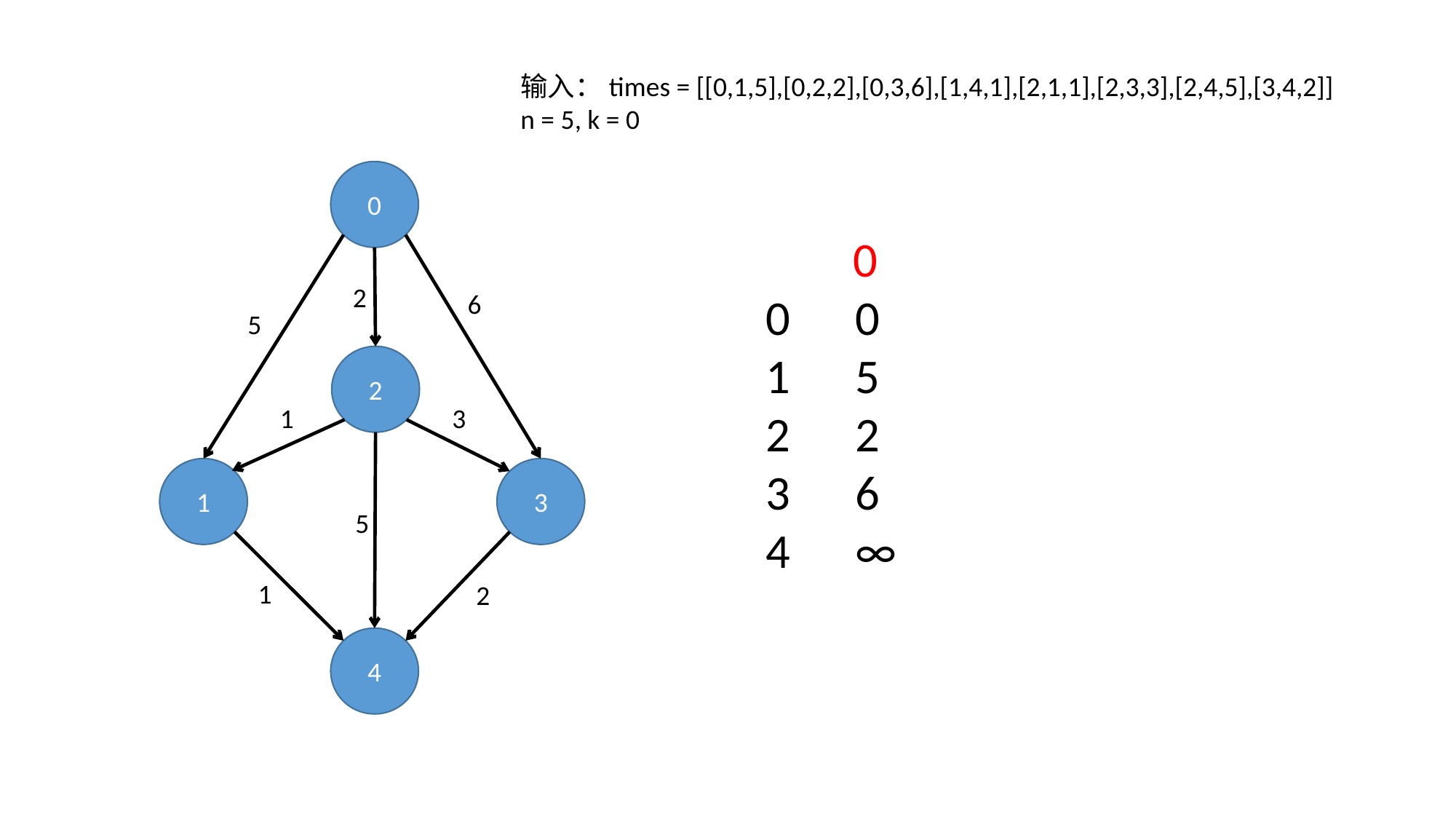

输入：times = [[0,1,5],[0,2,2],[0,3,6],[1,4,1],[2,1,1],[2,3,3],[2,4,5],[3,4,2]]
n = 5, k = 0
0
        0
0      0
1      5
2      2
3      6
4      ∞
2
6
5
2
1
3
1
3
5
1
2
4